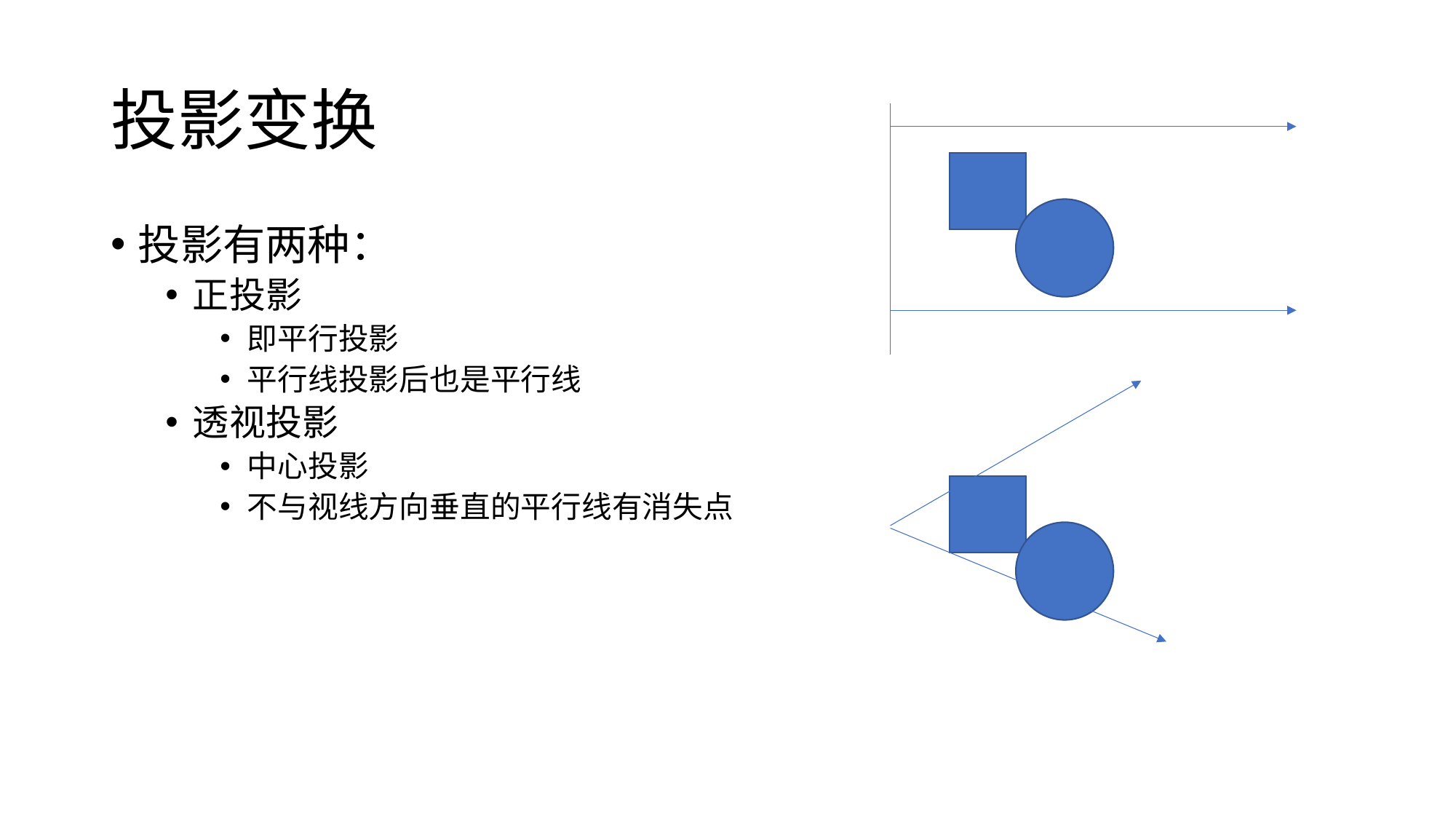

# 投影变换

投影有两种：
正投影
即平行投影
平行线投影后也是平行线
透视投影
中心投影
不与视线方向垂直的平行线有消失点